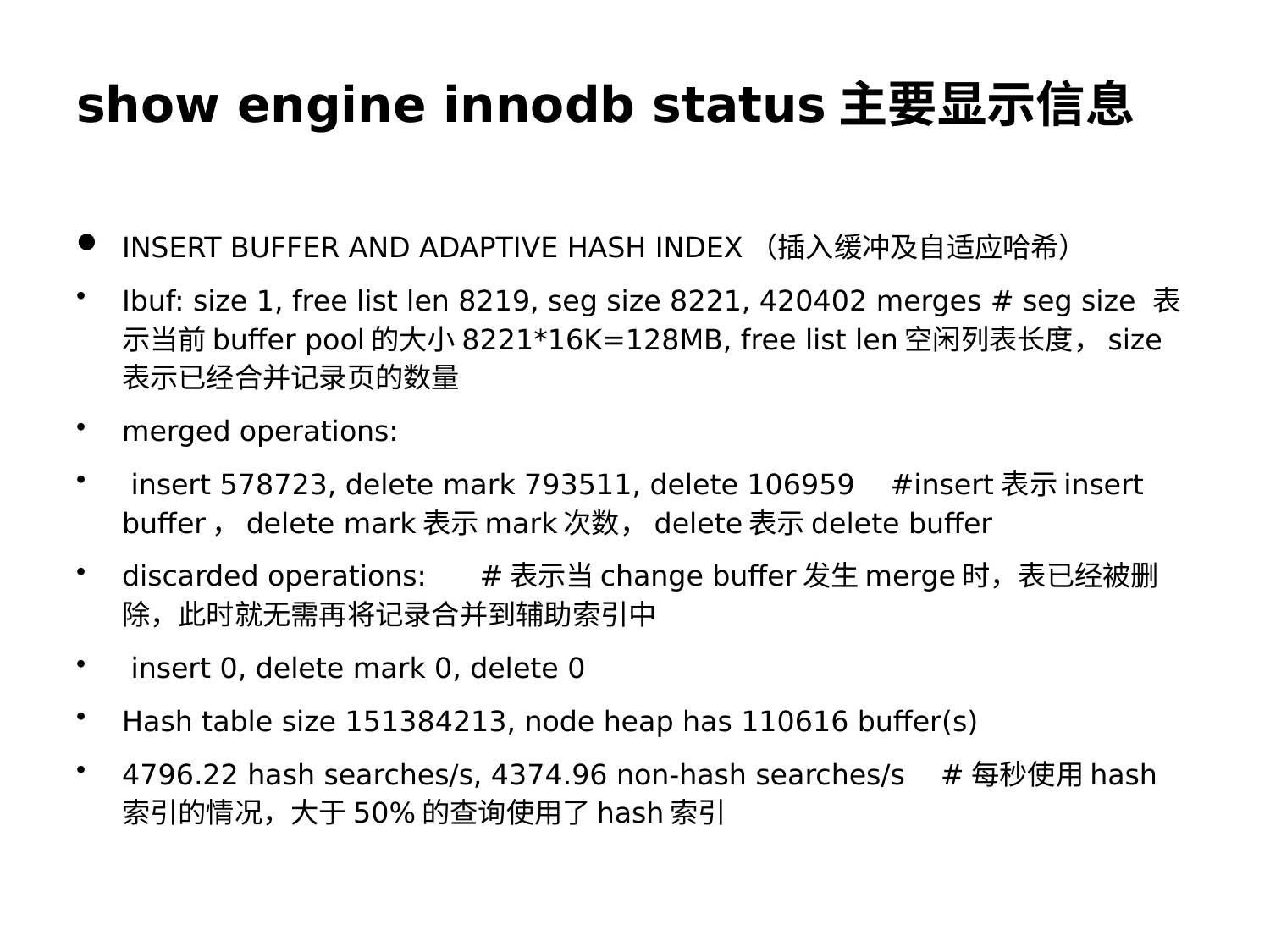

# show engine innodb status主要显示信息
INSERT BUFFER AND ADAPTIVE HASH INDEX（插入缓冲及自适应哈希）
Ibuf: size 1, free list len 8219, seg size 8221, 420402 merges # seg size 表示当前buffer pool的大小8221*16K=128MB, free list len空闲列表长度，size表示已经合并记录页的数量
merged operations:
 insert 578723, delete mark 793511, delete 106959    #insert表示insert buffer，delete mark表示mark次数，delete表示delete buffer
discarded operations:      #表示当change buffer发生merge时，表已经被删除，此时就无需再将记录合并到辅助索引中
 insert 0, delete mark 0, delete 0
Hash table size 151384213, node heap has 110616 buffer(s)
4796.22 hash searches/s, 4374.96 non-hash searches/s    #每秒使用hash索引的情况，大于50%的查询使用了hash索引